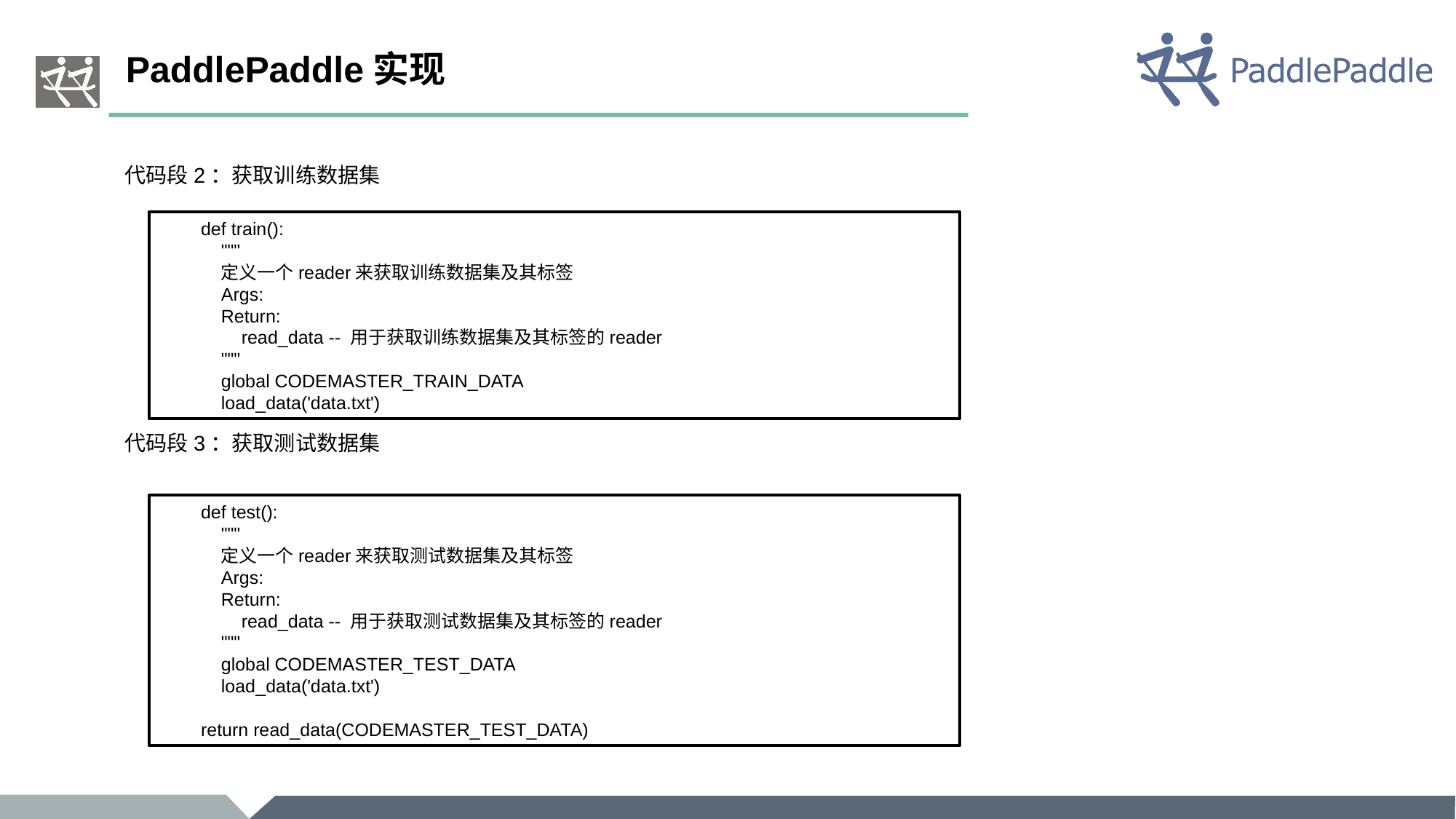

# PaddlePaddle实现

代码段2：获取训练数据集

代码段3：获取测试数据集

def train():
    """
    定义一个reader来获取训练数据集及其标签
    Args:
    Return:
        read_data -- 用于获取训练数据集及其标签的reader
    """
    global CODEMASTER_TRAIN_DATA
    load_data('data.txt')
def test():
    """
    定义一个reader来获取测试数据集及其标签
    Args:
    Return:
        read_data -- 用于获取测试数据集及其标签的reader
    """
    global CODEMASTER_TEST_DATA
    load_data('data.txt')

return read_data(CODEMASTER_TEST_DATA)